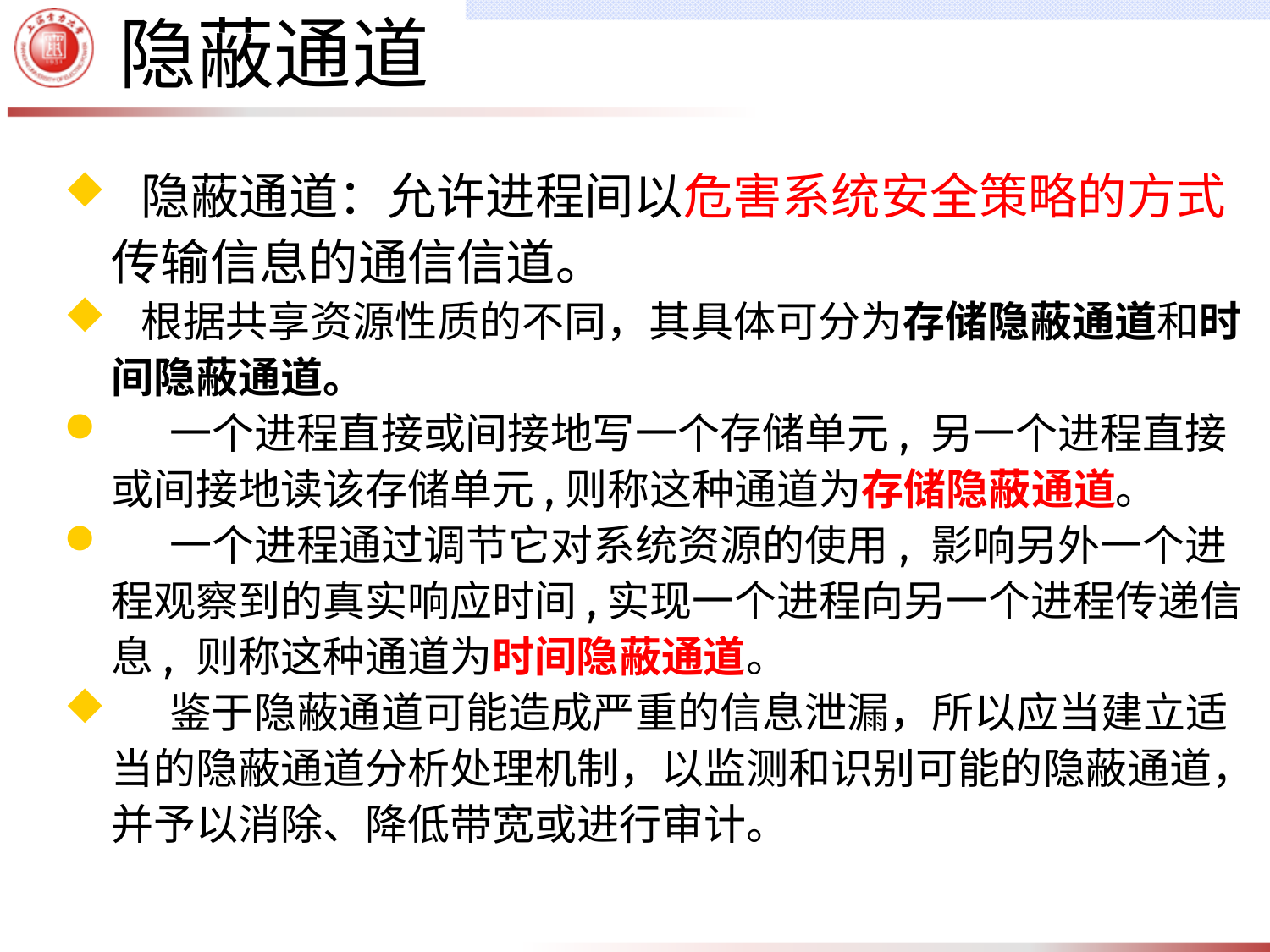

隐蔽通道
  隐蔽通道：允许进程间以危害系统安全策略的方式传输信息的通信信道。
  根据共享资源性质的不同，其具体可分为存储隐蔽通道和时间隐蔽通道。
     一个进程直接或间接地写一个存储单元, 另一个进程直接或间接地读该存储单元,则称这种通道为存储隐蔽通道。
     一个进程通过调节它对系统资源的使用, 影响另外一个进程观察到的真实响应时间,实现一个进程向另一个进程传递信息, 则称这种通道为时间隐蔽通道。
     鉴于隐蔽通道可能造成严重的信息泄漏，所以应当建立适当的隐蔽通道分析处理机制，以监测和识别可能的隐蔽通道，并予以消除、降低带宽或进行审计。